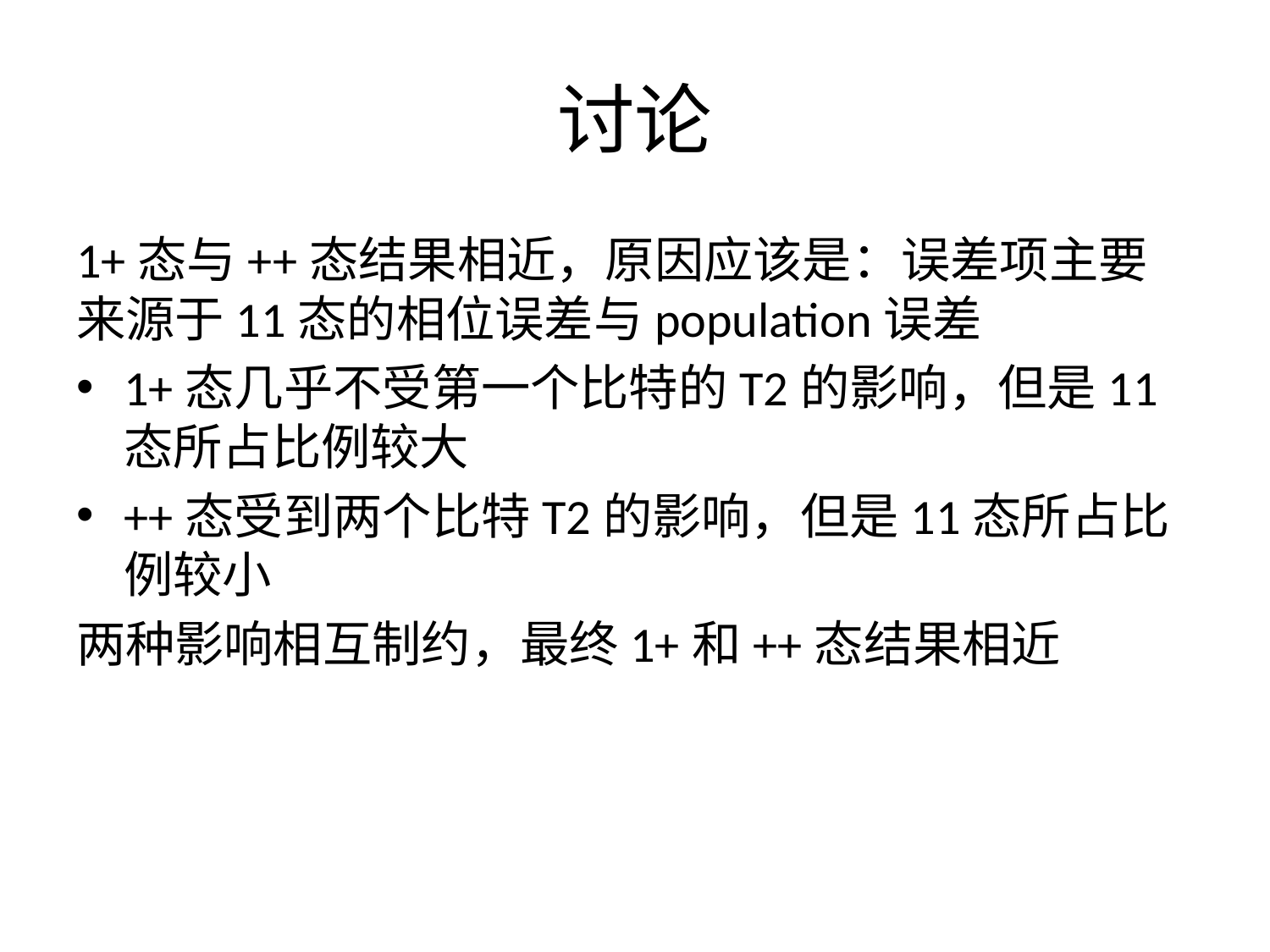

# 讨论
1+态与++态结果相近，原因应该是：误差项主要来源于11态的相位误差与population误差
1+态几乎不受第一个比特的T2的影响，但是11态所占比例较大
++态受到两个比特T2的影响，但是11态所占比例较小
两种影响相互制约，最终1+和++态结果相近